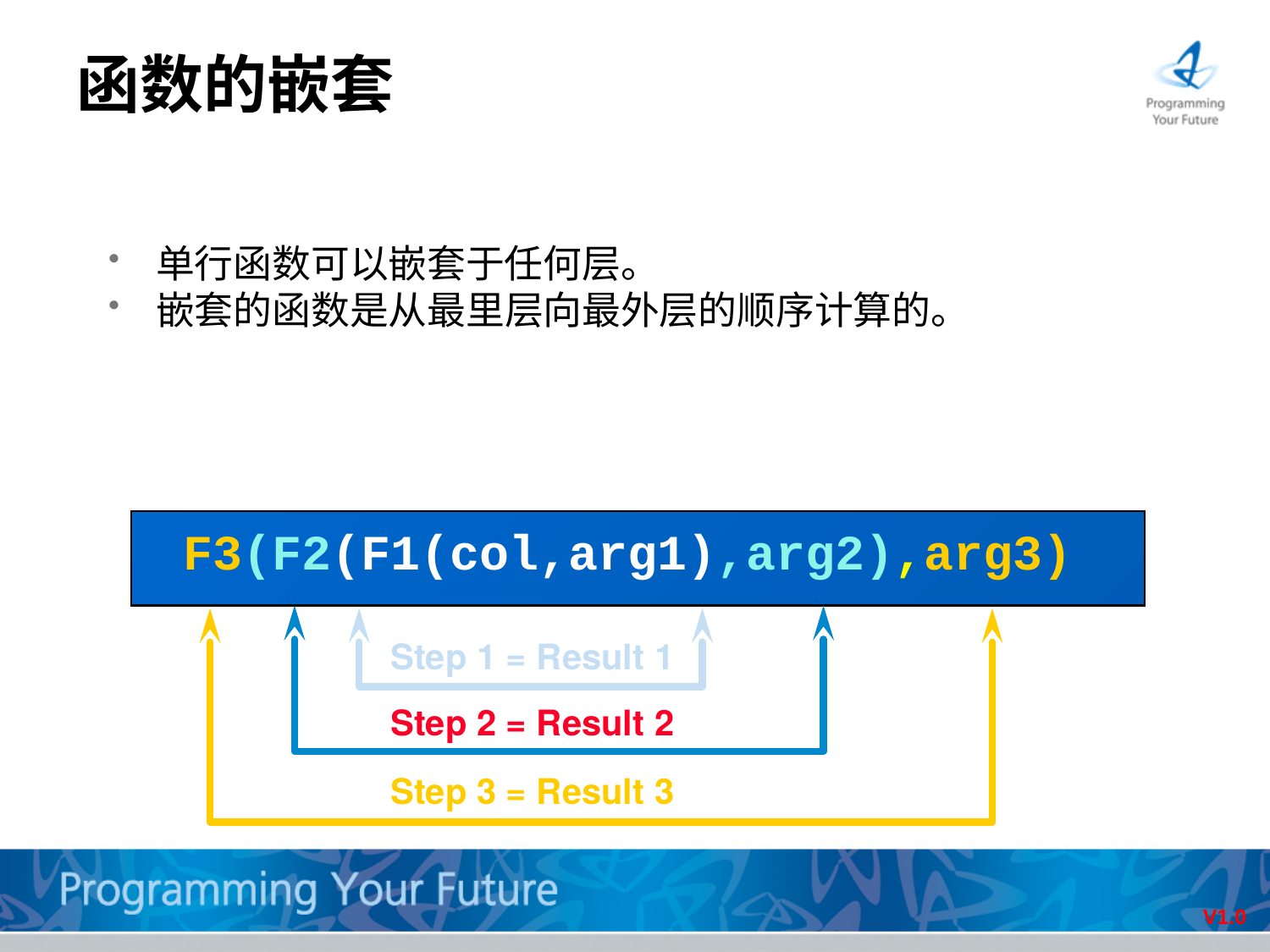

# 函数的嵌套
单行函数可以嵌套于任何层。
嵌套的函数是从最里层向最外层的顺序计算的。

F3(F2(F1(col,arg1),arg2),arg3)

Step 1 = Result 1
Step 2 = Result 2
Step 3 = Result 3